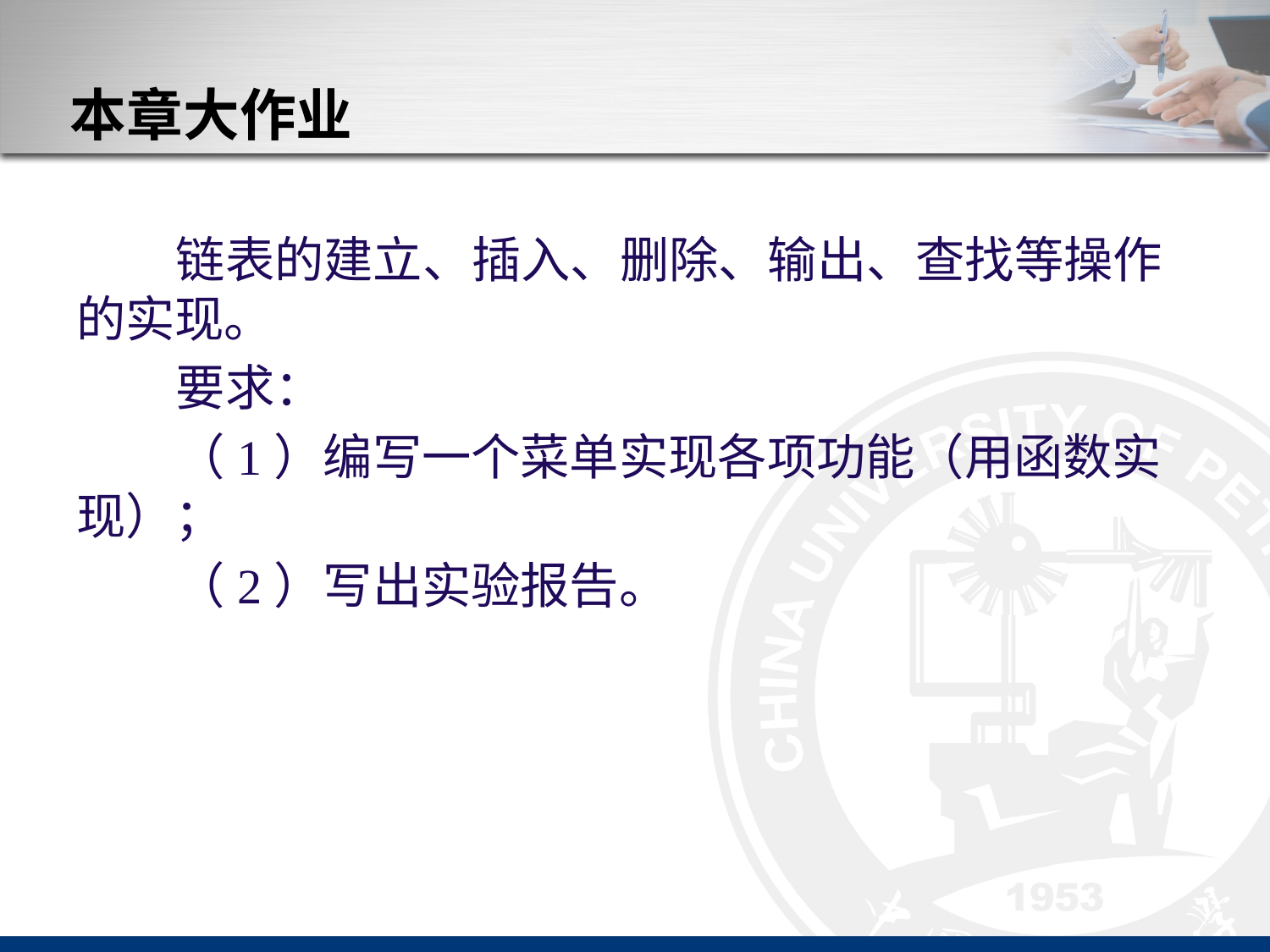

# 本章大作业
链表的建立、插入、删除、输出、查找等操作的实现。
要求：
（1）编写一个菜单实现各项功能（用函数实现）；
（2）写出实验报告。